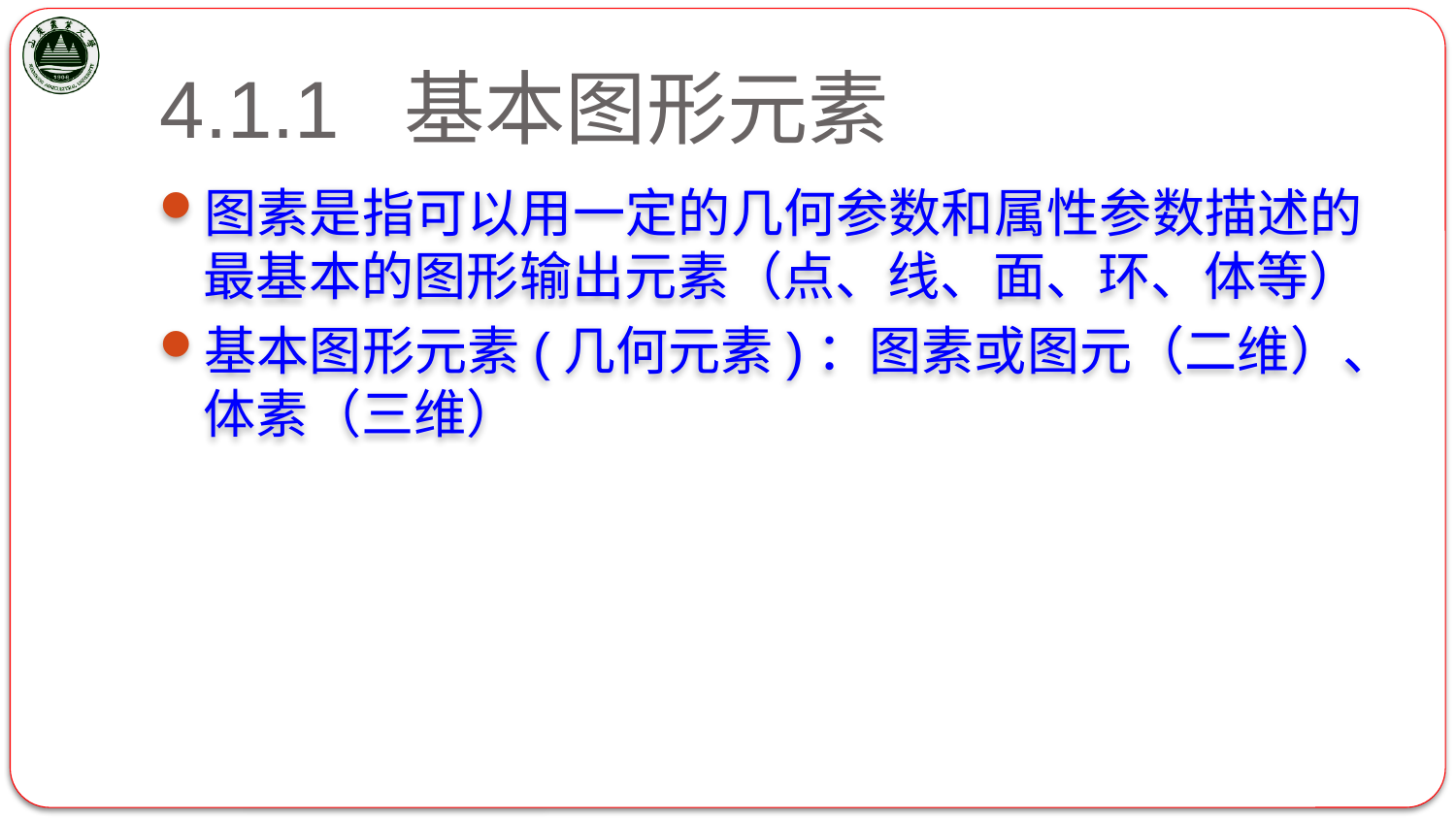

# 4.1.1  基本图形元素
图素是指可以用一定的几何参数和属性参数描述的最基本的图形输出元素（点、线、面、环、体等）
基本图形元素(几何元素)：图素或图元（二维）、体素（三维）